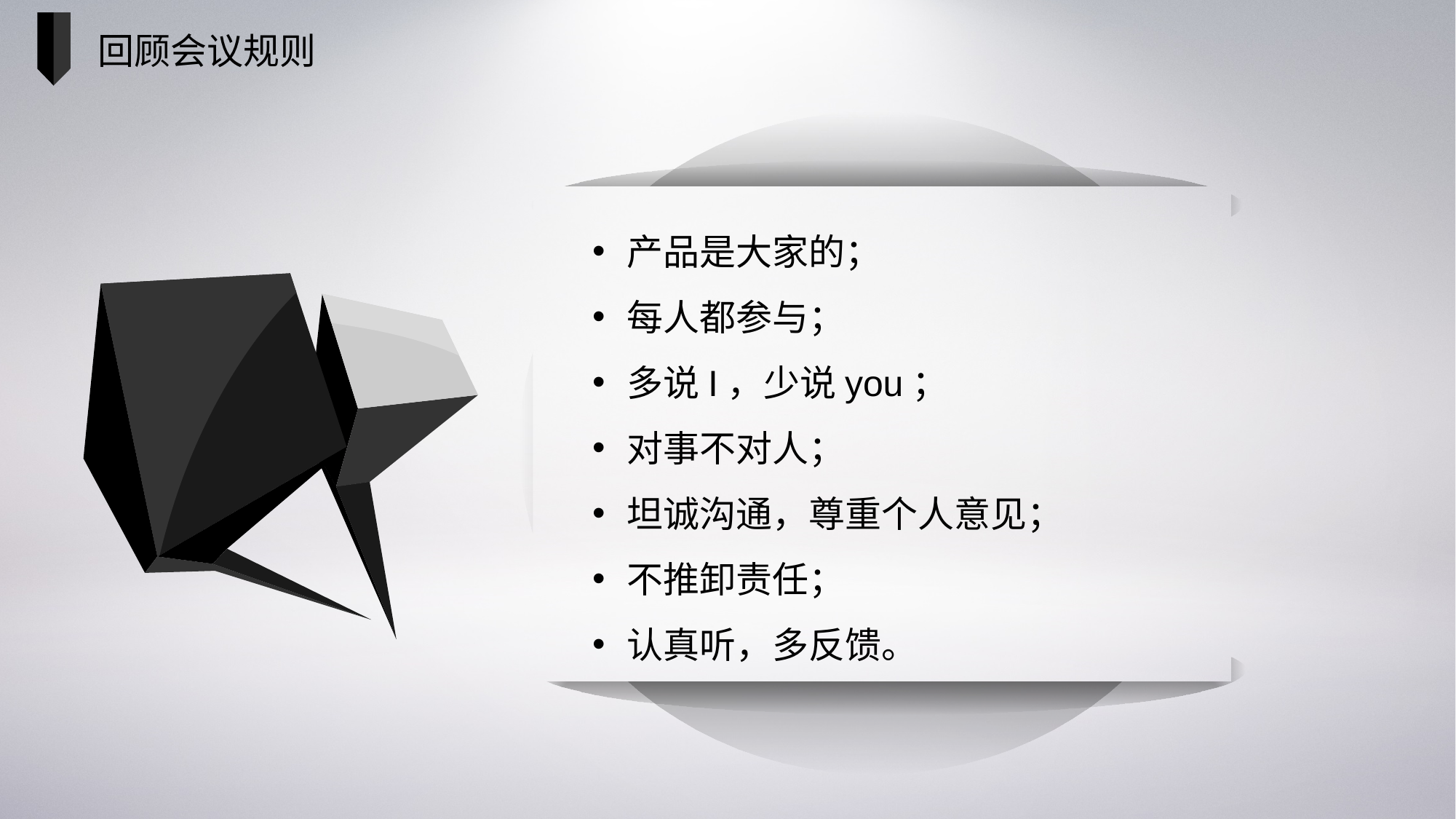

回顾会议规则

产品是大家的；
每人都参与；
多说I，少说you；
对事不对人；
坦诚沟通，尊重个人意见；
不推卸责任；
认真听，多反馈。